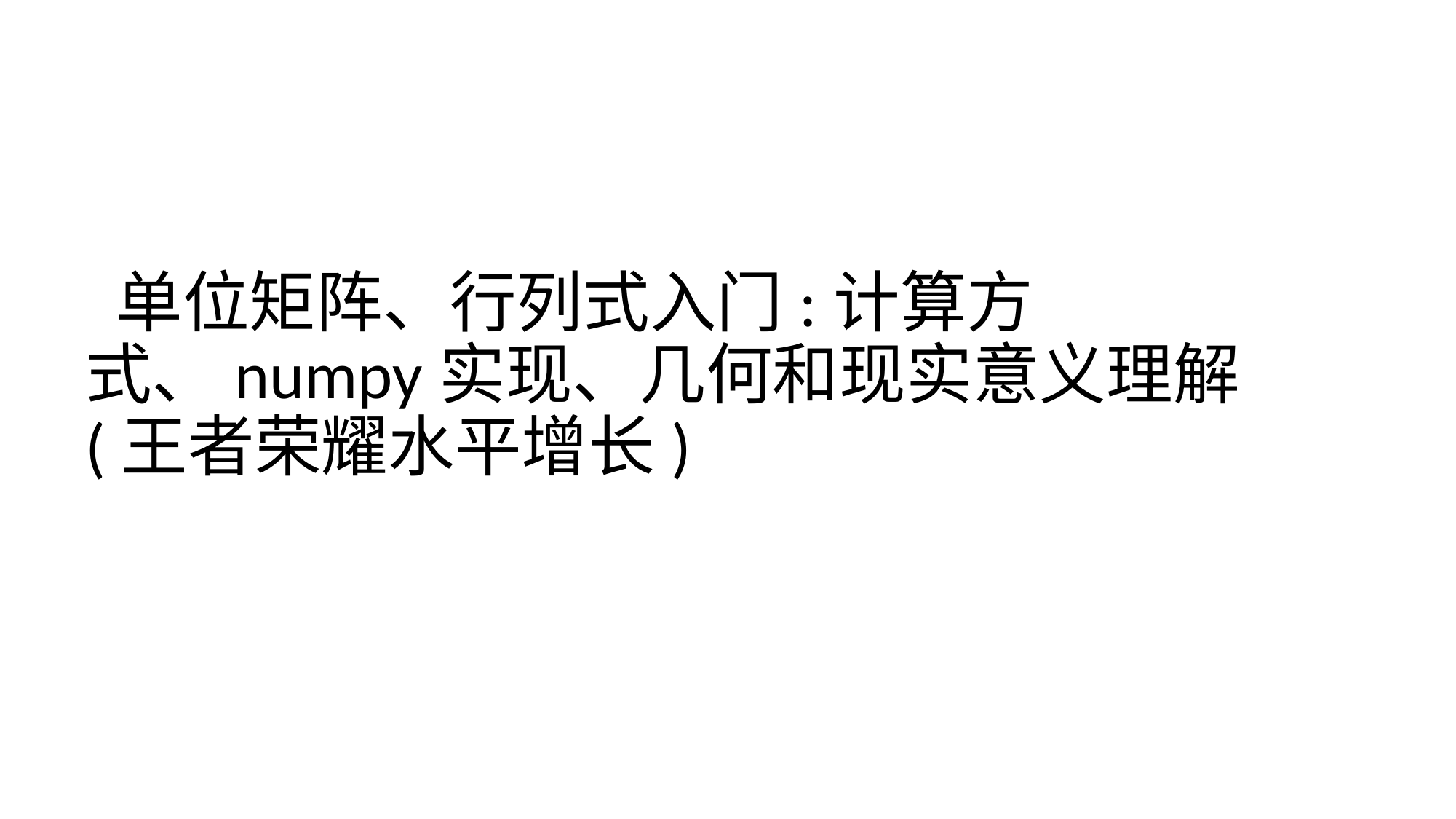

# 单位矩阵、行列式入门:计算方式、numpy实现、几何和现实意义理解(王者荣耀水平增长)